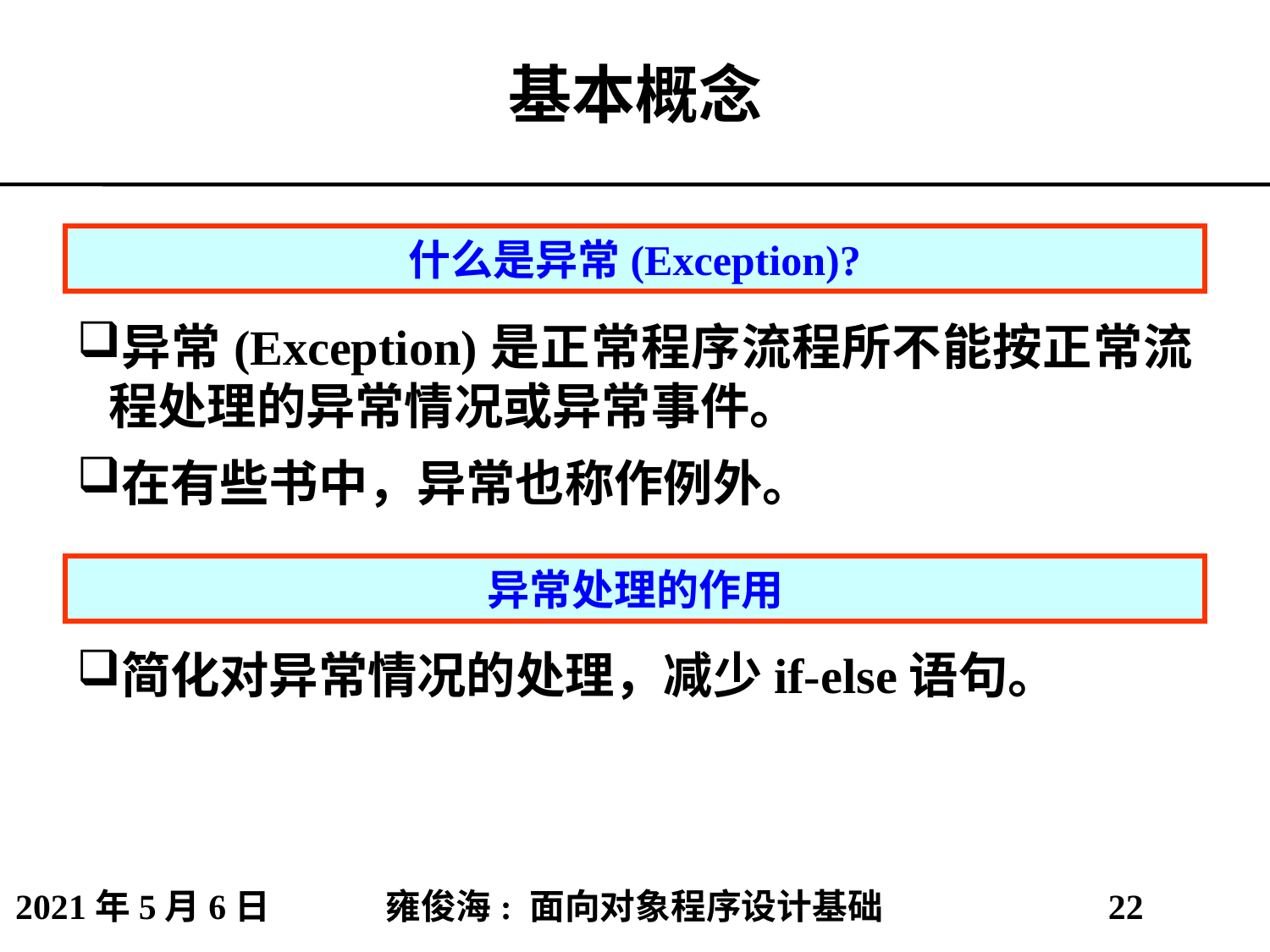

# 基本概念

什么是异常(Exception)?
异常(Exception)是正常程序流程所不能按正常流程处理的异常情况或异常事件。
在有些书中，异常也称作例外。
异常处理的作用
简化对异常情况的处理，减少if-else语句。
2021年5月6日
雍俊海: 面向对象程序设计基础
22